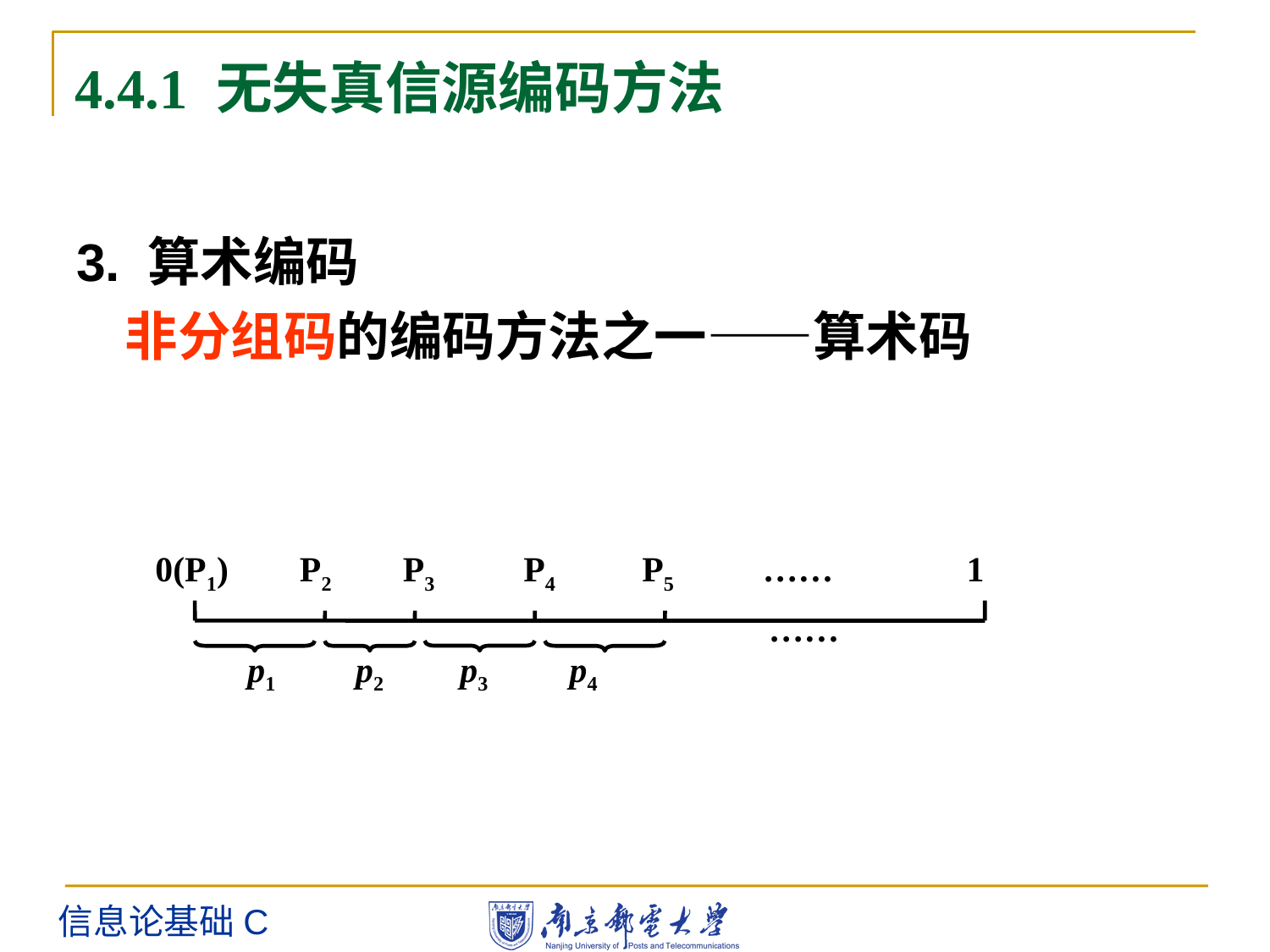

4.4.1 无失真信源编码方法
3. 算术编码
   非分组码的编码方法之一——算术码
  0(P1)        P2        P3          P4                 P5          ……               1

        ……

p1         p2               p3                p4
66